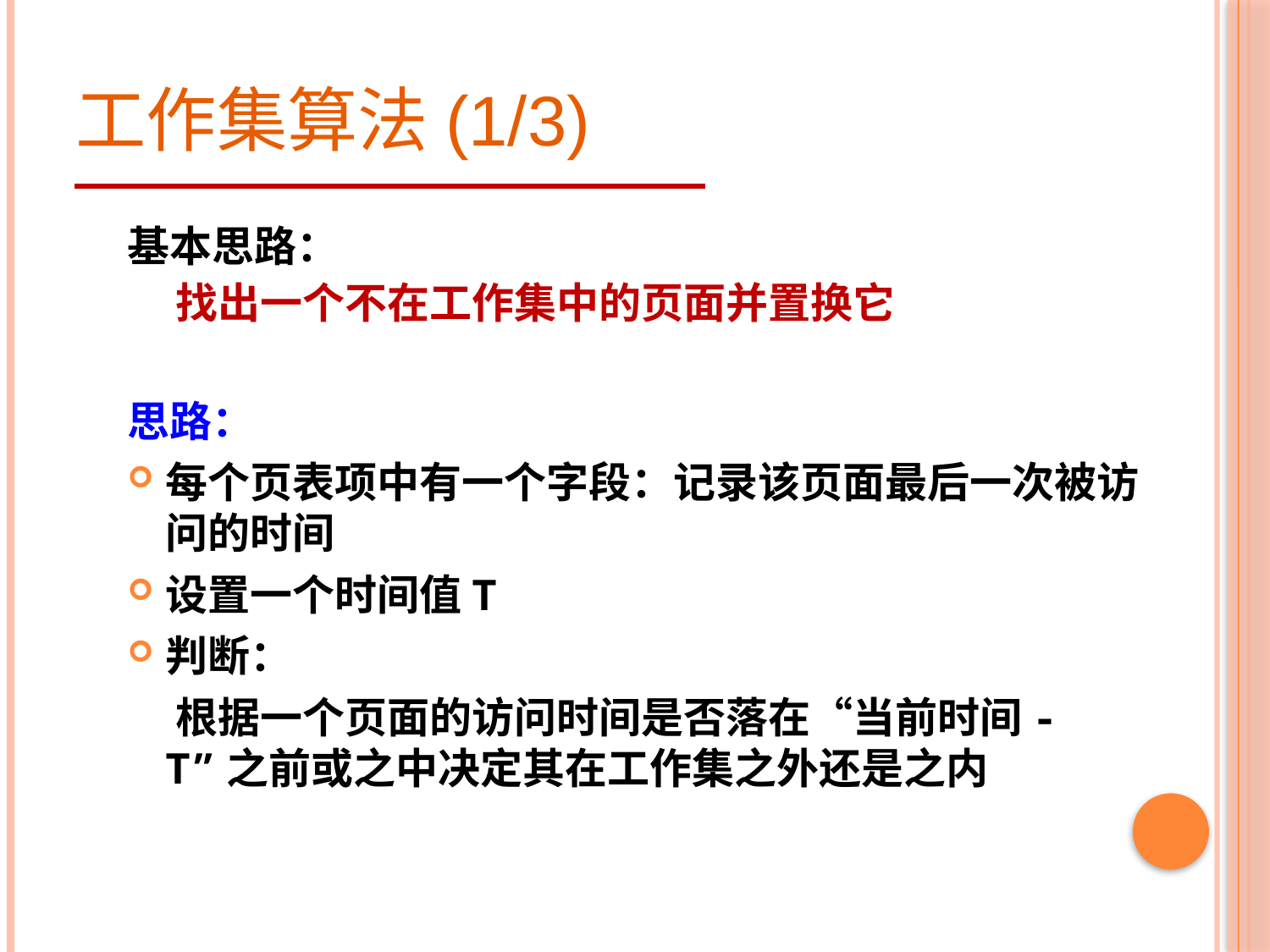

# 工作集算法(1/3)
基本思路：
    找出一个不在工作集中的页面并置换它

思路：
每个页表项中有一个字段：记录该页面最后一次被访问的时间
设置一个时间值T
判断：
    根据一个页面的访问时间是否落在“当前时间-T”之前或之中决定其在工作集之外还是之内